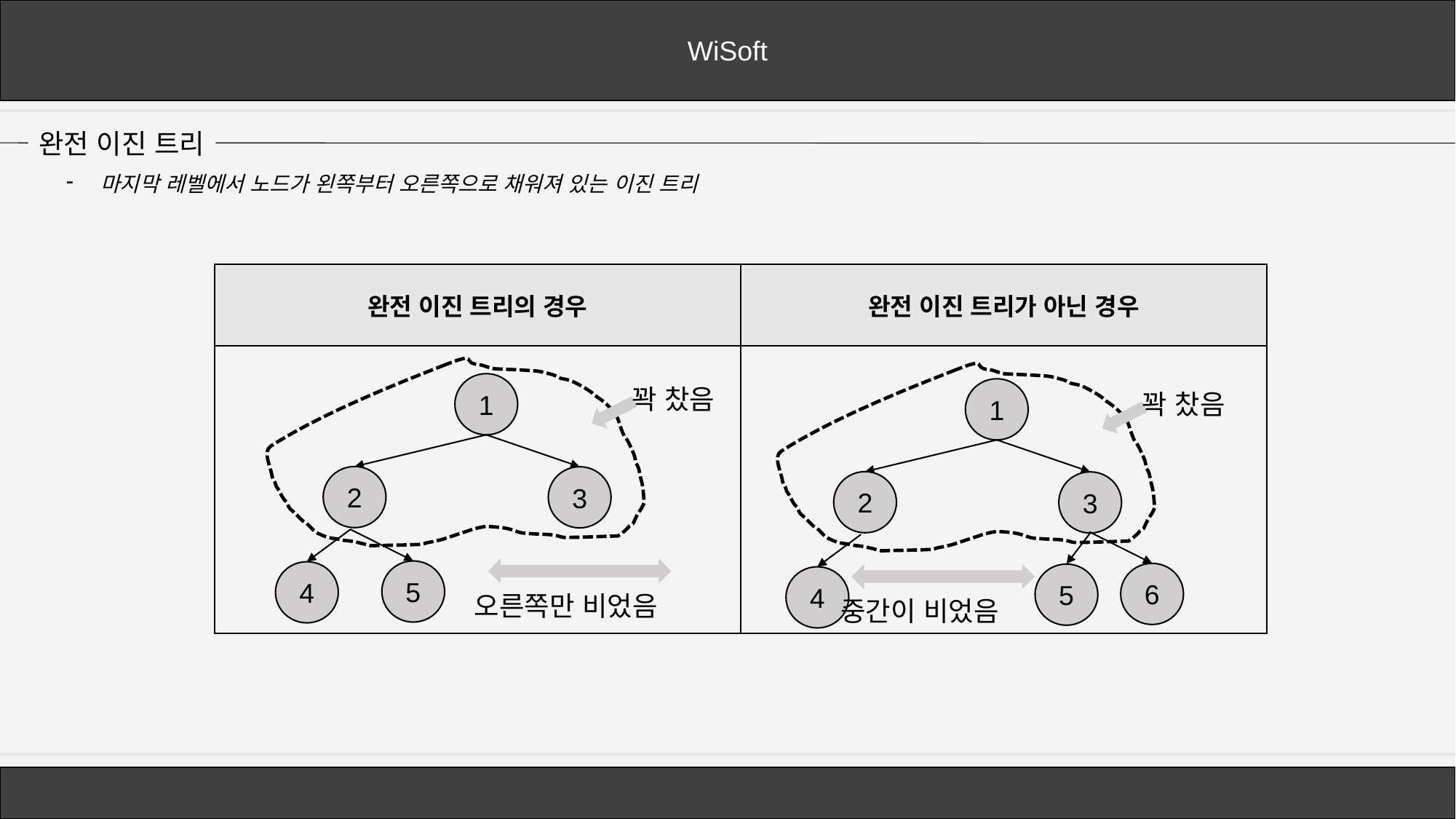

WiSoft
완전 이진 트리
마지막 레벨에서 노드가 왼쪽부터 오른쪽으로 채워져 있는 이진 트리
| 완전 이진 트리의 경우 | 완전 이진 트리가 아닌 경우 |
| --- | --- |
|  |  |

1
꽉 찼음
1
꽉 찼음

2
3
2
3

5
4
6

5
4
오른쪽만 비었음
중간이 비었음